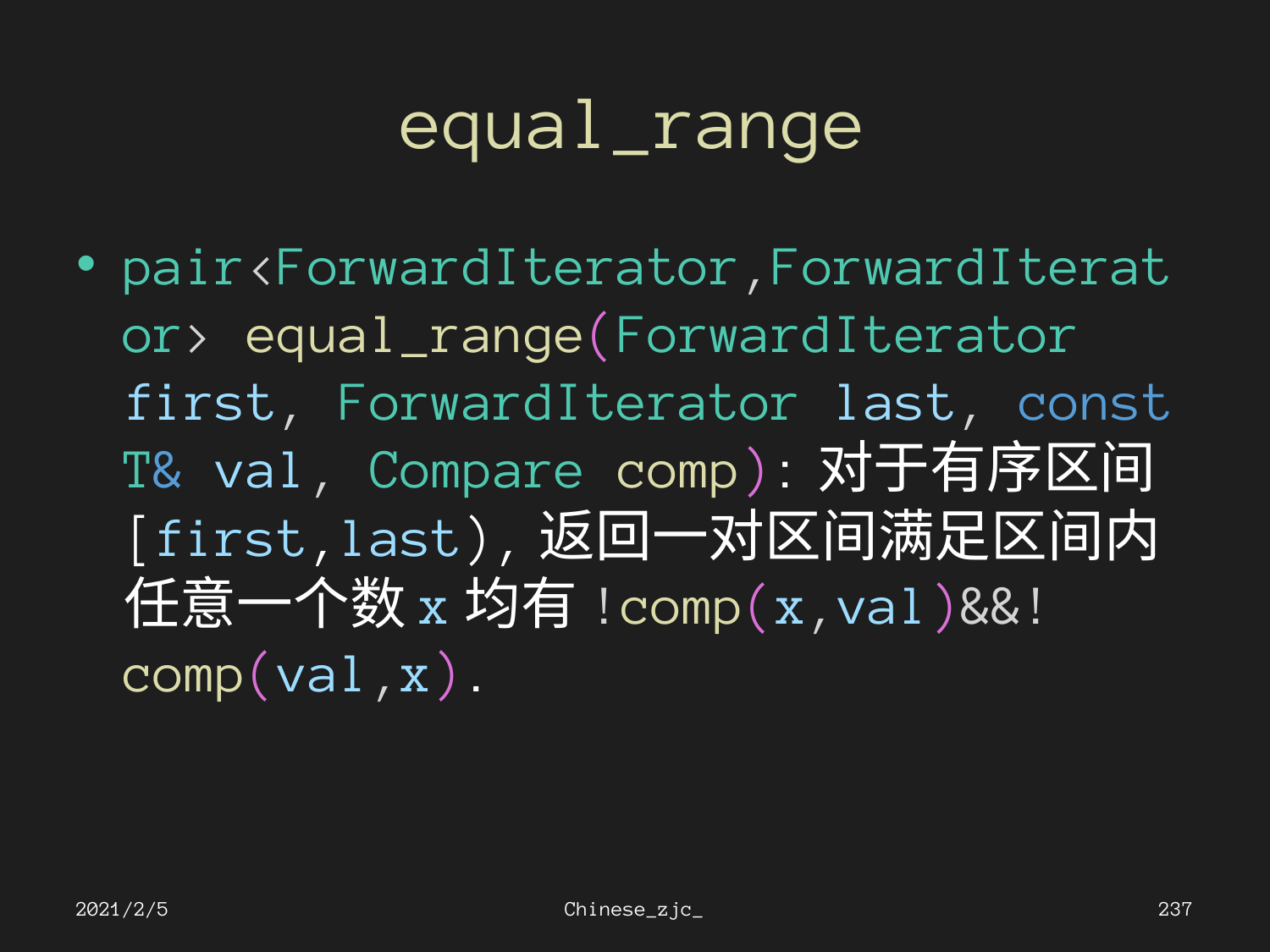

# equal_range
pair<ForwardIterator,ForwardIterator> equal_range(ForwardIterator first, ForwardIterator last, const T& val, Compare comp):对于有序区间[first,last),返回一对区间满足区间内任意一个数x均有!comp(x,val)&&!comp(val,x).
2021/2/5
Chinese_zjc_
237